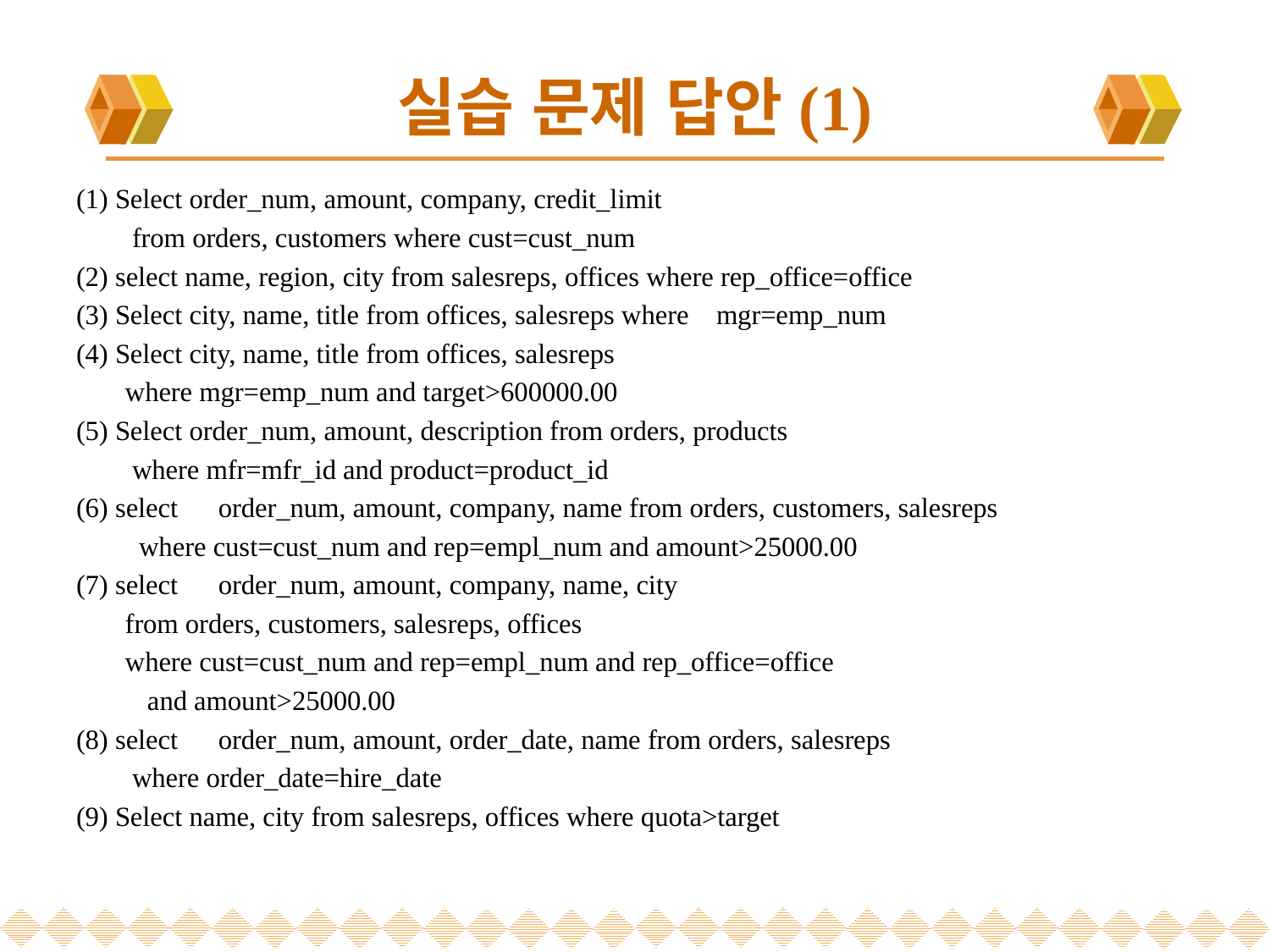

# 실습 문제 답안(1)
(1) Select order_num, amount, company, credit_limit
        from orders, customers where cust=cust_num
(2) select name, region, city from salesreps, offices where rep_office=office
(3) Select city, name, title from offices, salesreps where	mgr=emp_num
(4) Select city, name, title from offices, salesreps
       where mgr=emp_num and target>600000.00
(5) Select order_num, amount, description from orders, products
        where mfr=mfr_id and product=product_id
(6) select	order_num, amount, company, name from orders, customers, salesreps
         where cust=cust_num and rep=empl_num and amount>25000.00
(7) select	order_num, amount, company, name, city
       from orders, customers, salesreps, offices
       where cust=cust_num and rep=empl_num and rep_office=office
			and amount>25000.00
(8) select	order_num, amount, order_date, name from orders, salesreps
        where order_date=hire_date
(9) Select name, city from salesreps, offices where quota>target